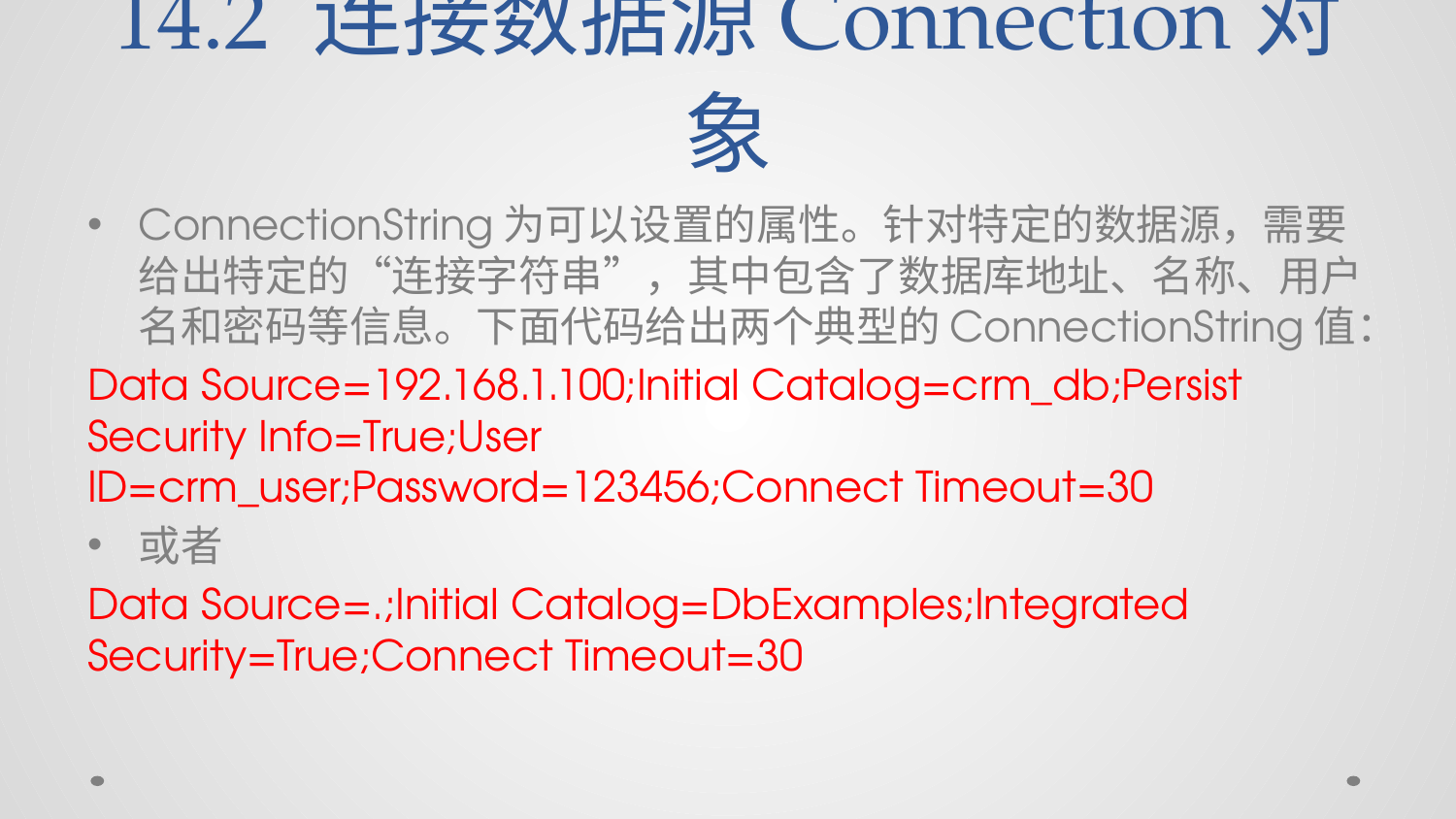

# 14.2 连接数据源Connection对象
ConnectionString为可以设置的属性。针对特定的数据源，需要给出特定的“连接字符串”，其中包含了数据库地址、名称、用户名和密码等信息。下面代码给出两个典型的ConnectionString值：
Data Source=192.168.1.100;Initial Catalog=crm_db;Persist Security Info=True;User ID=crm_user;Password=123456;Connect Timeout=30
或者
Data Source=.;Initial Catalog=DbExamples;Integrated Security=True;Connect Timeout=30